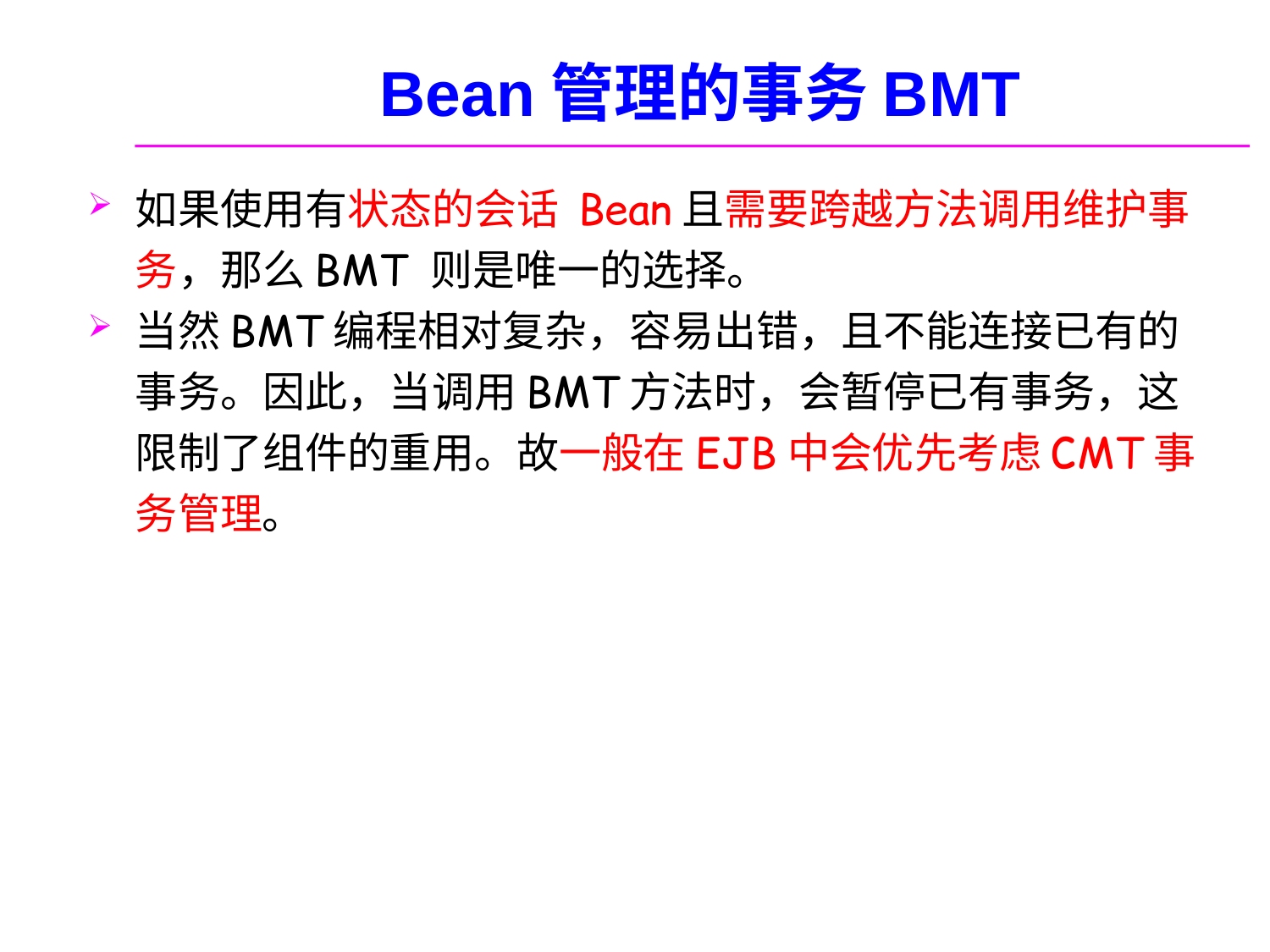

# Bean管理的事务BMT
如果使用有状态的会话 Bean且需要跨越方法调用维护事务，那么BMT 则是唯一的选择。
当然BMT编程相对复杂，容易出错，且不能连接已有的事务。因此，当调用BMT方法时，会暂停已有事务，这限制了组件的重用。故一般在EJB中会优先考虑CMT事务管理。
48